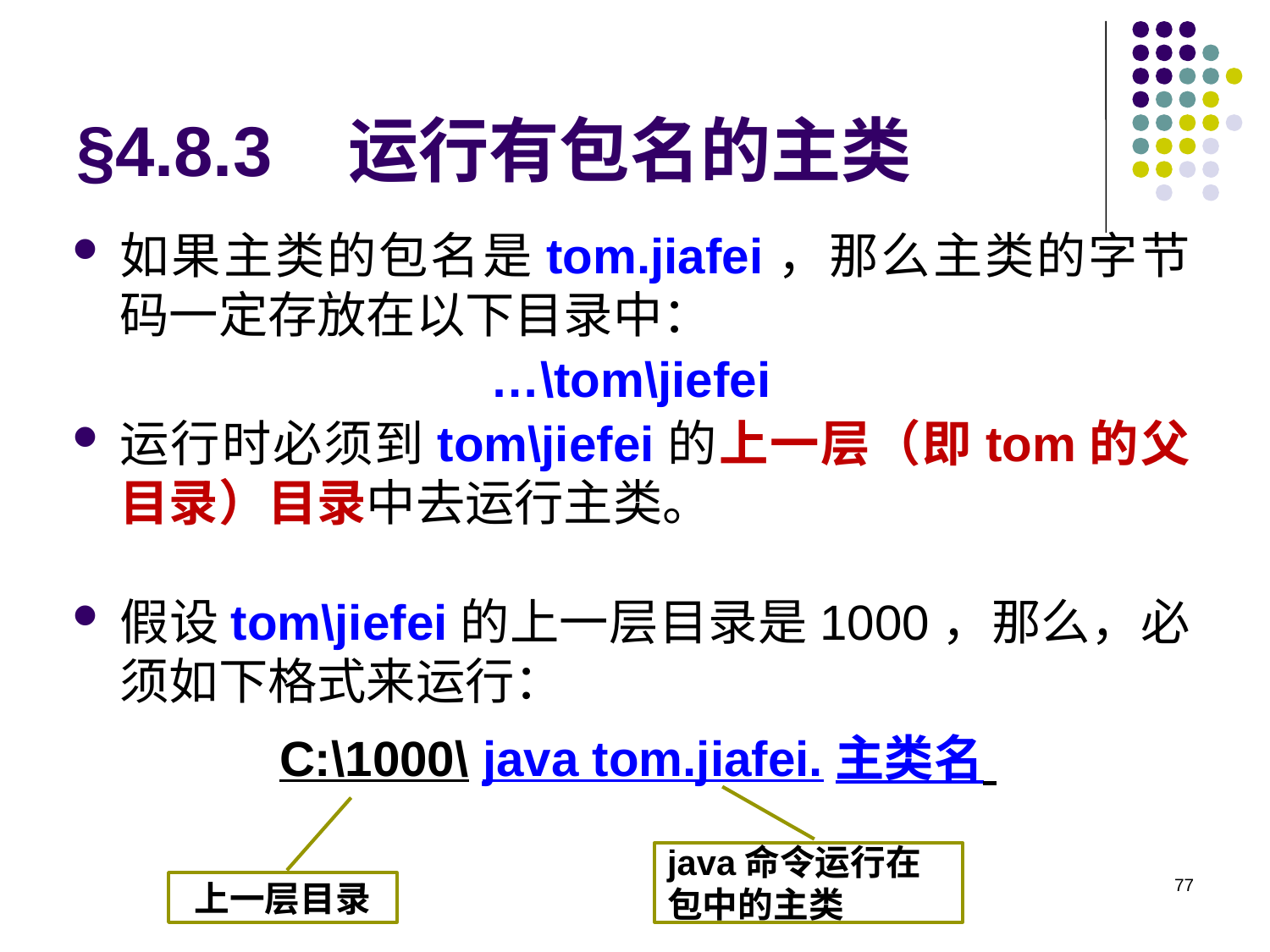

# §4.8.3   运行有包名的主类
如果主类的包名是tom.jiafei，那么主类的字节码一定存放在以下目录中：
…\tom\jiefei
运行时必须到tom\jiefei的上一层（即tom的父目录）目录中去运行主类。

假设tom\jiefei的上一层目录是1000，那么，必须如下格式来运行：
 C:\1000\ java tom.jiafei.主类名
java命令运行在包中的主类
77
上一层目录